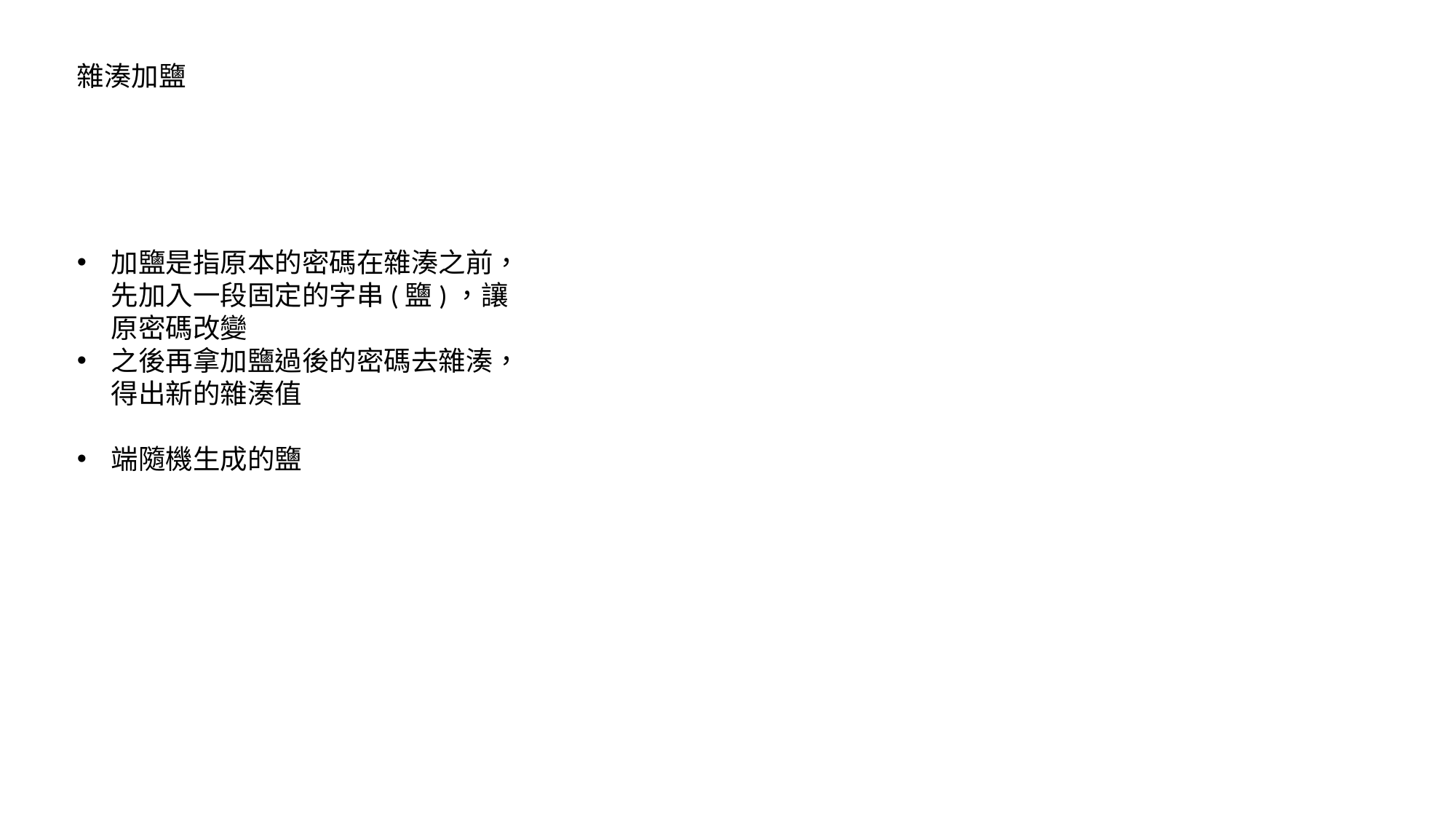

雜湊加鹽
加鹽是指原本的密碼在雜湊之前，先加入一段固定的字串(鹽)，讓原密碼改變
之後再拿加鹽過後的密碼去雜湊，得出新的雜湊值

端隨機生成的鹽